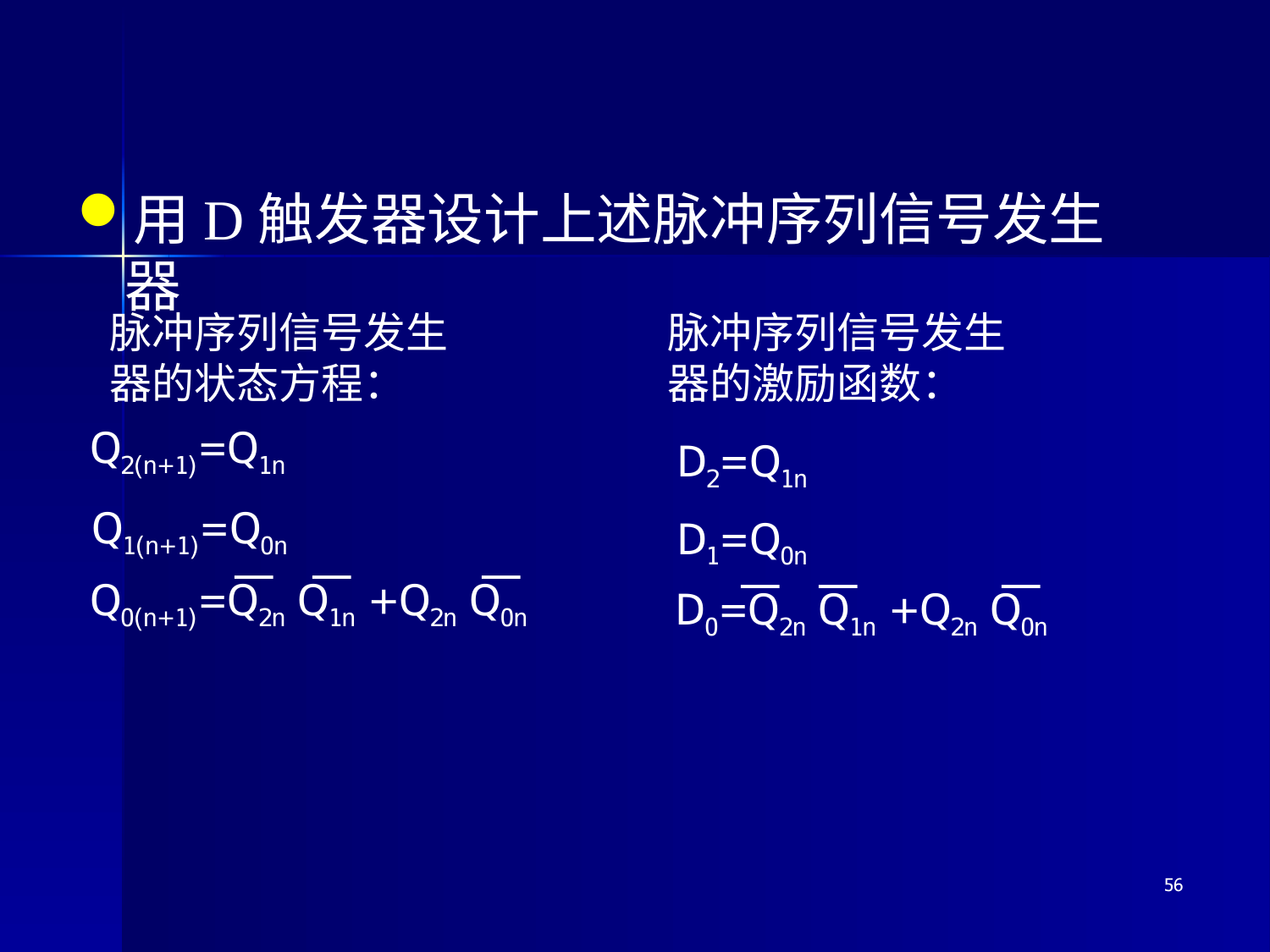

#
用D触发器设计上述脉冲序列信号发生器
脉冲序列信号发生器的状态方程：
脉冲序列信号发生器的激励函数：
Q2(n+1)=Q1n
D2=Q1n
Q1(n+1)=Q0n
D1=Q0n
           —   —          —
Q0(n+1)=Q2n Q1n +Q2n Q0n
     —   —           —
D0=Q2n Q1n +Q2n Q0n
56